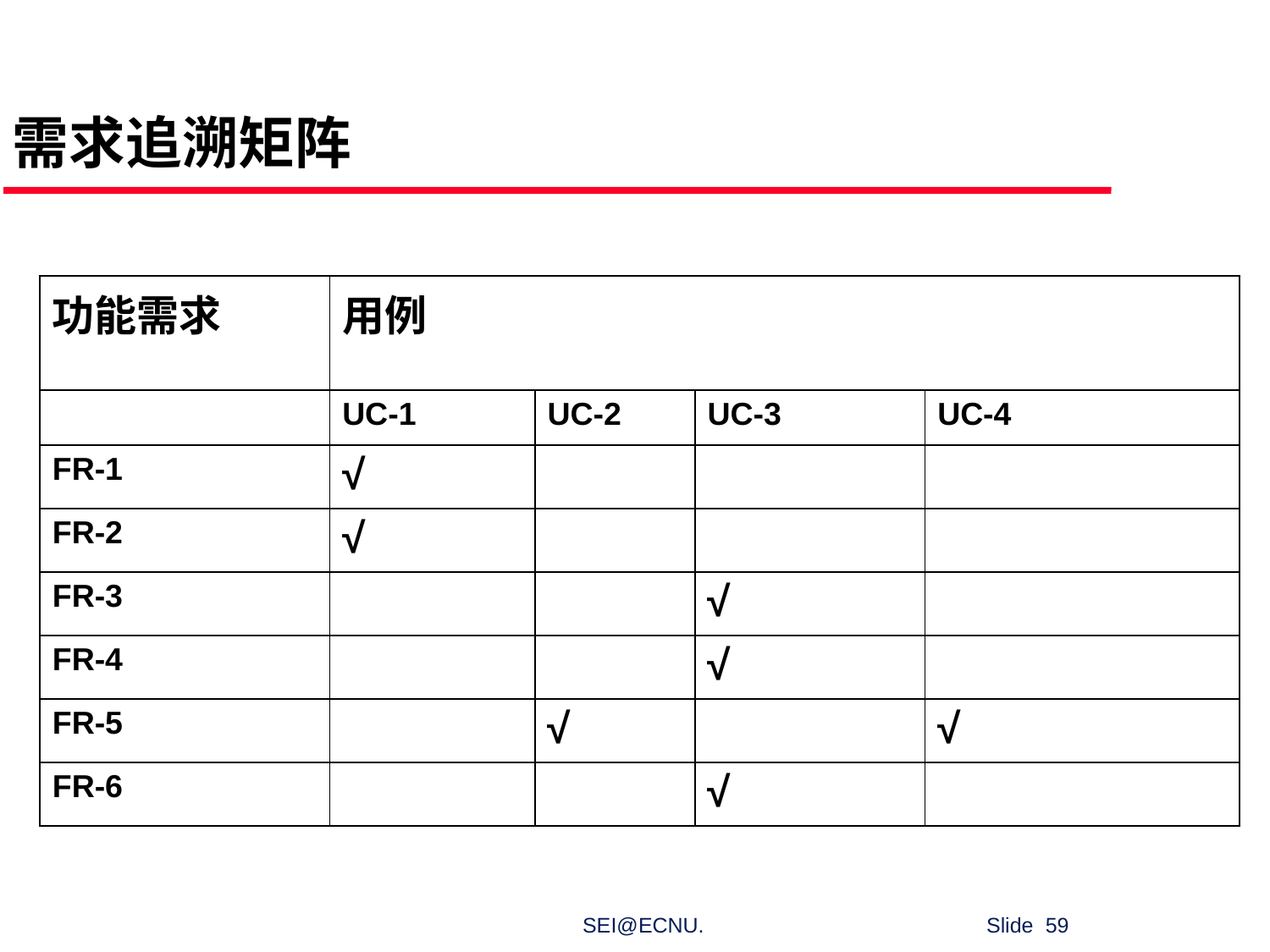

需求追溯矩阵
| 功能需求 | 用例 |  |  |  |
| --- | --- | --- | --- | --- |
|  | UC-1 | UC-2 | UC-3 | UC-4 |
| FR-1 | √ |  |  |  |
| FR-2 | √ |  |  |  |
| FR-3 |  |  | √ |  |
| FR-4 |  |  | √ |  |
| FR-5 |  | √ |  | √ |
| FR-6 |  |  | √ |  |